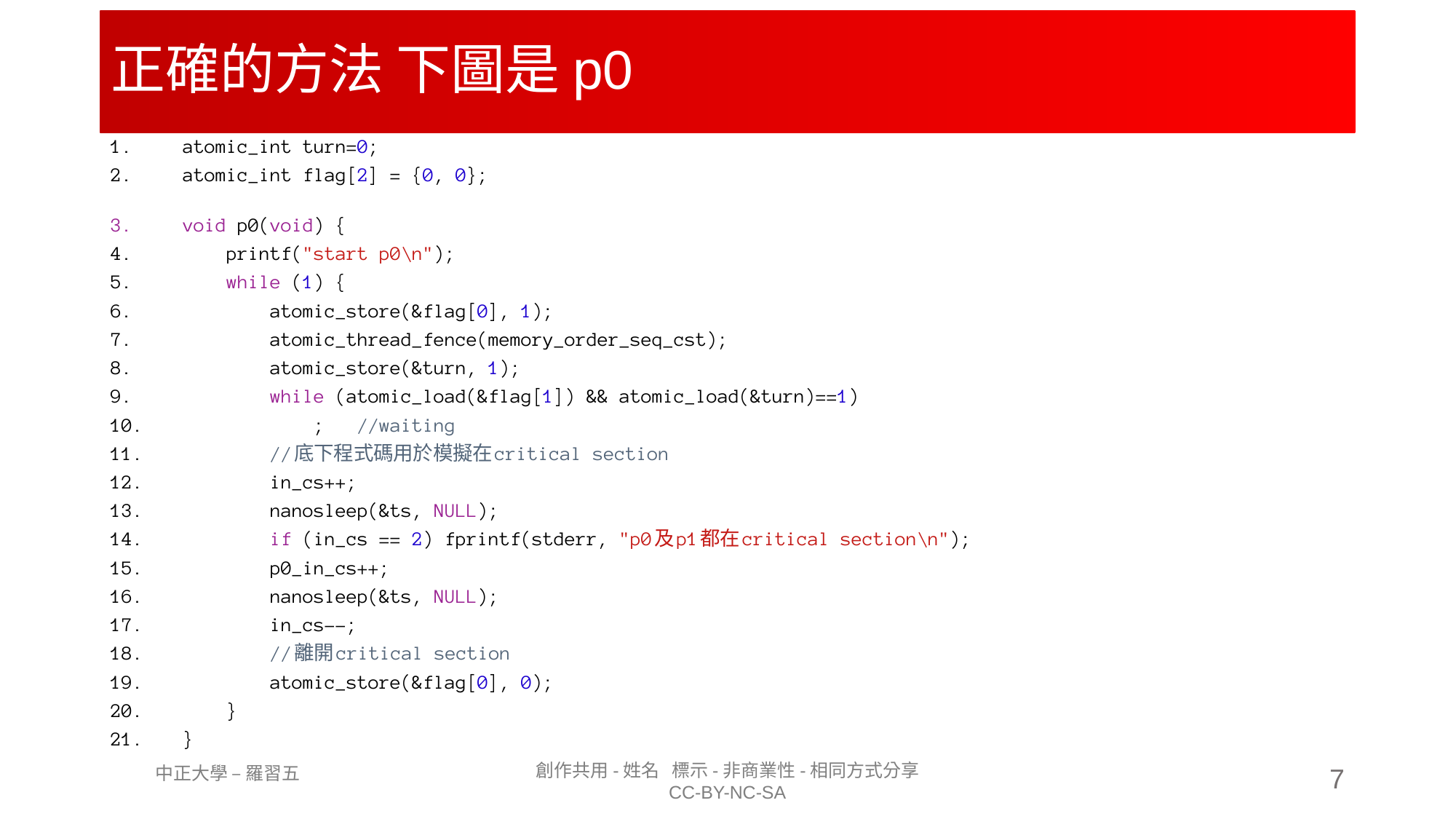

# 正確的方法 下圖是p0
atomic_int turn=0;
atomic_int flag[2] = {0, 0};
void p0(void) {
    printf("start p0\n");
    while (1) {
        atomic_store(&flag[0], 1);
        atomic_thread_fence(memory_order_seq_cst);
        atomic_store(&turn, 1);
        while (atomic_load(&flag[1]) && atomic_load(&turn)==1)
            ;   //waiting
        //底下程式碼用於模擬在critical section
        in_cs++;
        nanosleep(&ts, NULL);
        if (in_cs == 2) fprintf(stderr, "p0及p1都在critical section\n");
        p0_in_cs++;
        nanosleep(&ts, NULL);
        in_cs--;
        //離開critical section
        atomic_store(&flag[0], 0);
    }
}